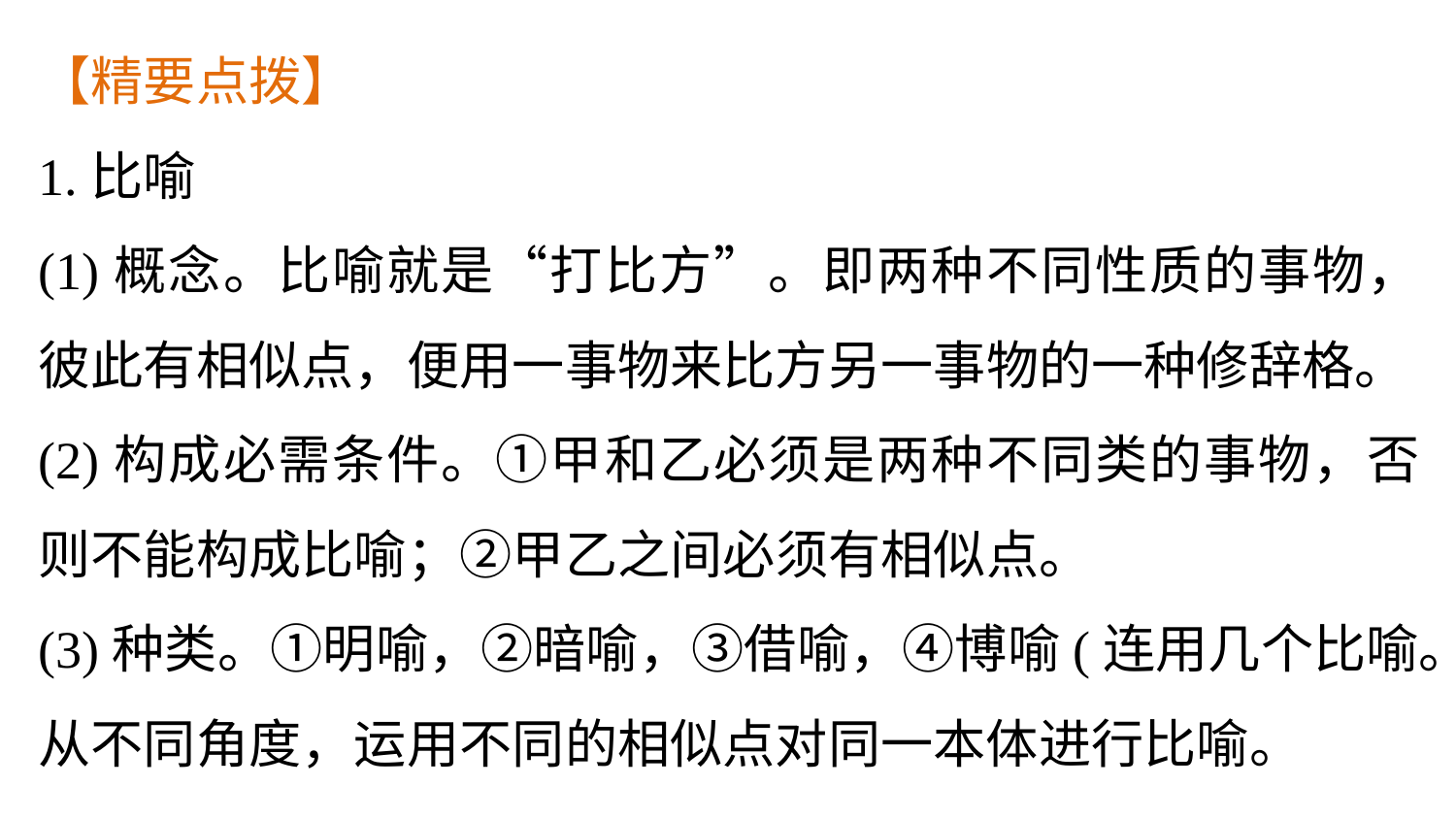

【精要点拨】
1.比喻
(1)概念。比喻就是“打比方”。即两种不同性质的事物，彼此有相似点，便用一事物来比方另一事物的一种修辞格。
(2)构成必需条件。①甲和乙必须是两种不同类的事物，否则不能构成比喻；②甲乙之间必须有相似点。
(3)种类。①明喻，②暗喻，③借喻，④博喻(连用几个比喻。从不同角度，运用不同的相似点对同一本体进行比喻。